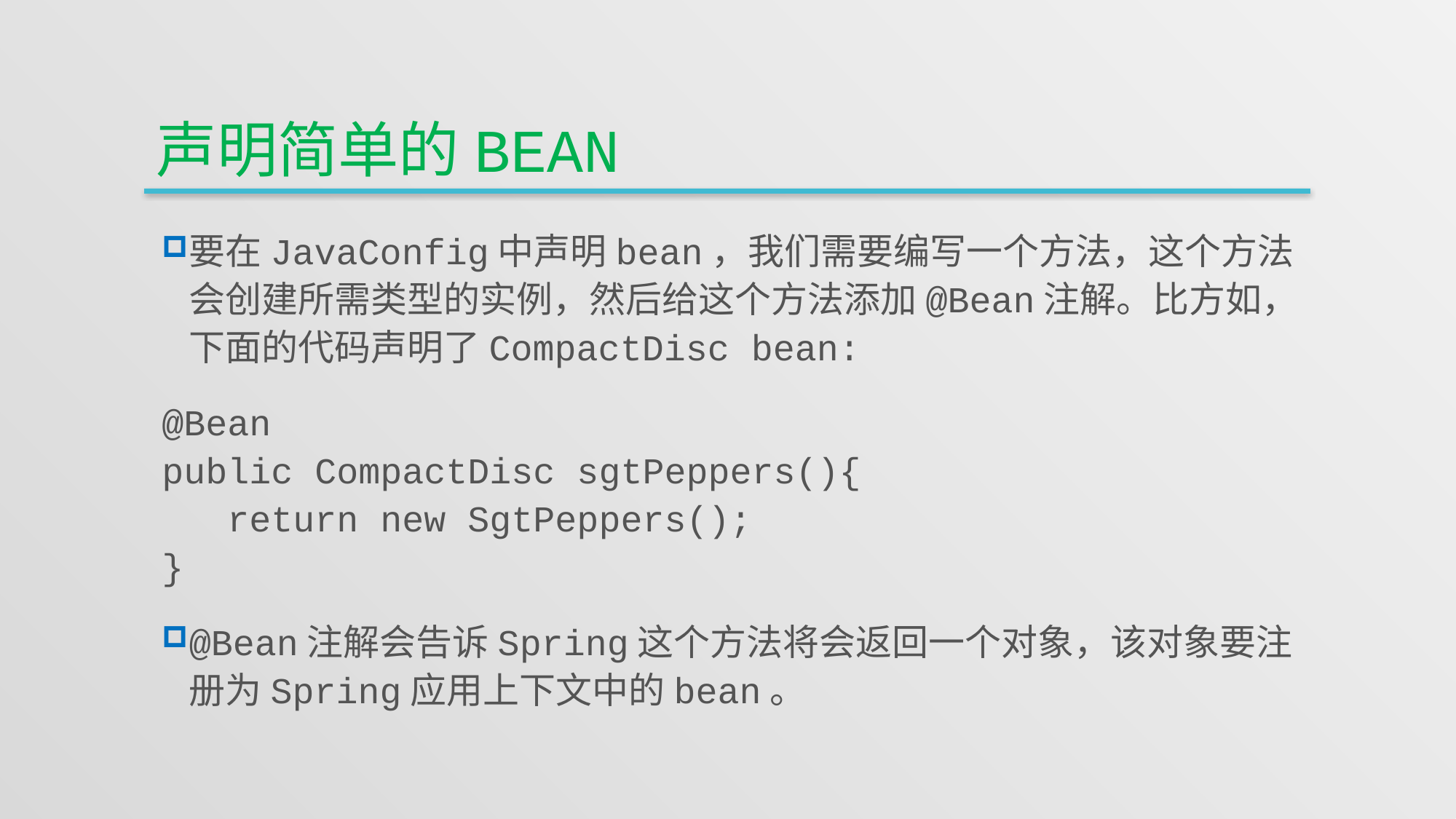

# 声明简单的bean
要在JavaConfig中声明bean，我们需要编写一个方法，这个方法会创建所需类型的实例，然后给这个方法添加@Bean注解。比方如，下面的代码声明了CompactDisc bean:
@Bean
public CompactDisc sgtPeppers(){
   return new SgtPeppers();
}
@Bean注解会告诉Spring这个方法将会返回一个对象，该对象要注册为Spring应用上下文中的bean。